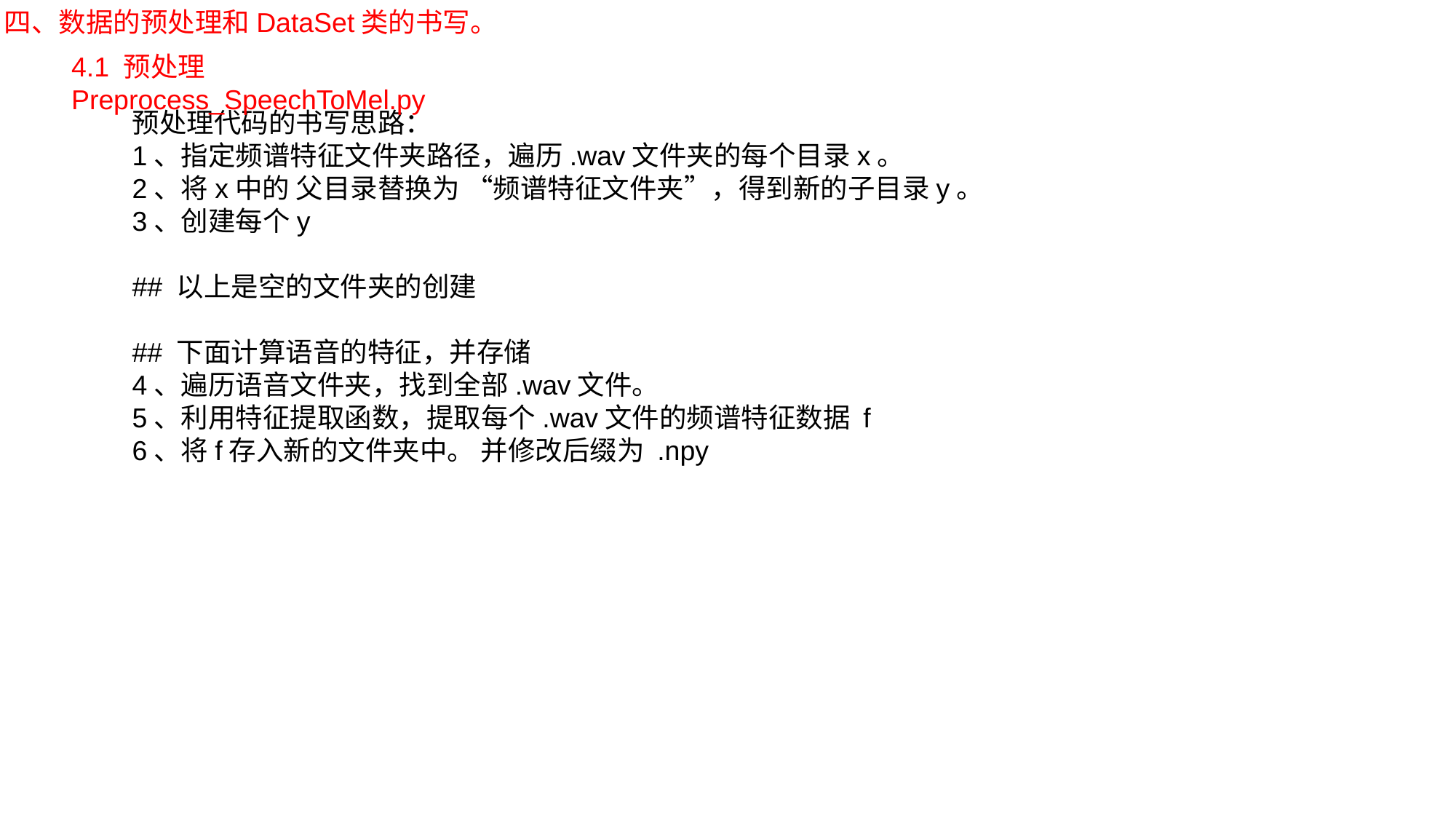

四、数据的预处理和DataSet类的书写。
4.1 预处理 Preprocess_SpeechToMel.py
预处理代码的书写思路：
1、指定频谱特征文件夹路径，遍历.wav文件夹的每个目录x。
2、将x中的 父目录替换为 “频谱特征文件夹”，得到新的子目录y。
3、创建每个y

## 以上是空的文件夹的创建

## 下面计算语音的特征，并存储
4、遍历语音文件夹，找到全部.wav文件。
5、利用特征提取函数，提取每个.wav文件的频谱特征数据 f
6、将f存入新的文件夹中。 并修改后缀为 .npy